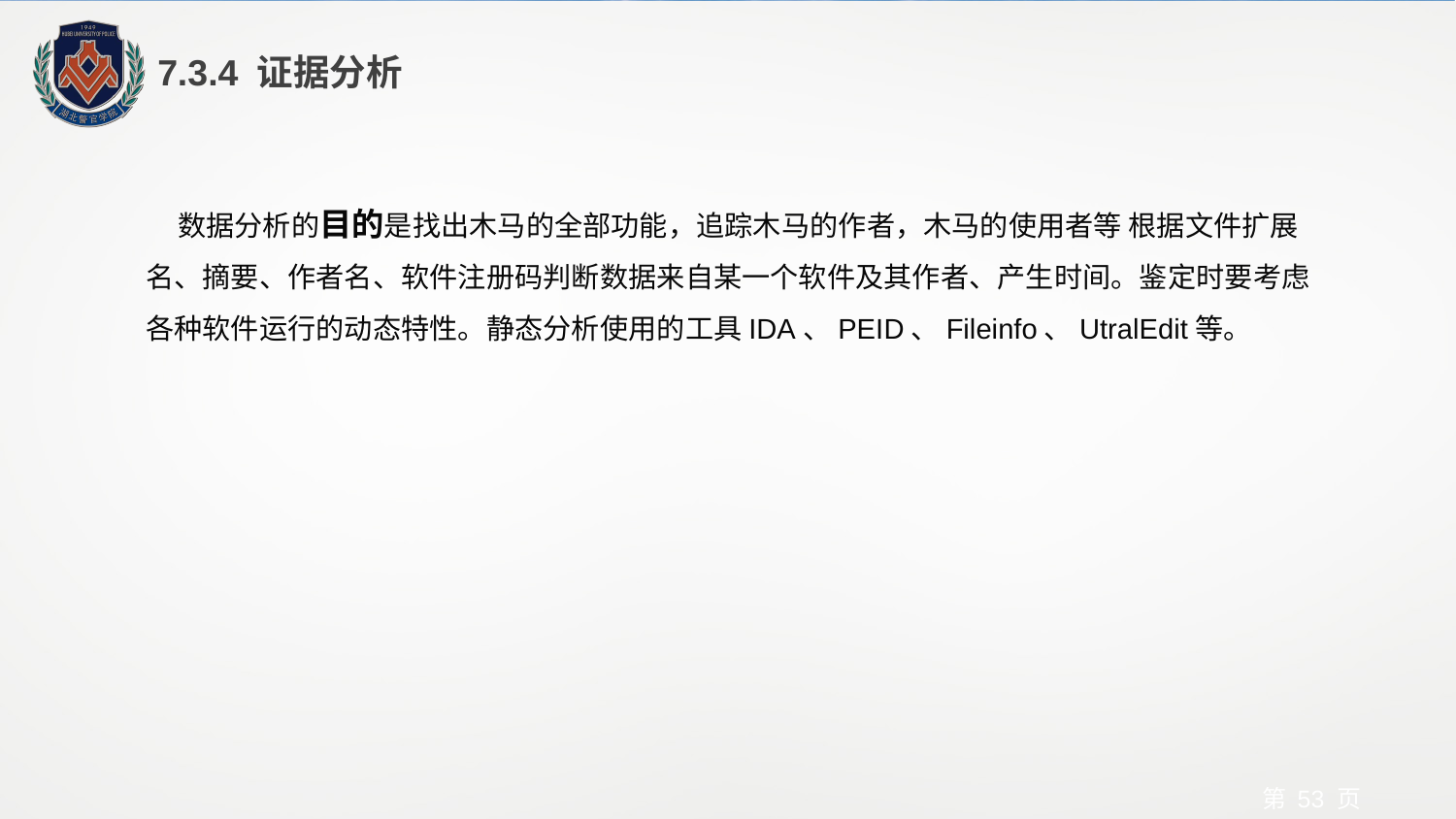

7.3.4 证据分析
    数据分析的目的是找出木马的全部功能，追踪木马的作者，木马的使用者等 根据文件扩展名、摘要、作者名、软件注册码判断数据来自某一个软件及其作者、产生时间。鉴定时要考虑各种软件运行的动态特性。静态分析使用的工具IDA、PEID、Fileinfo、UtralEdit等。